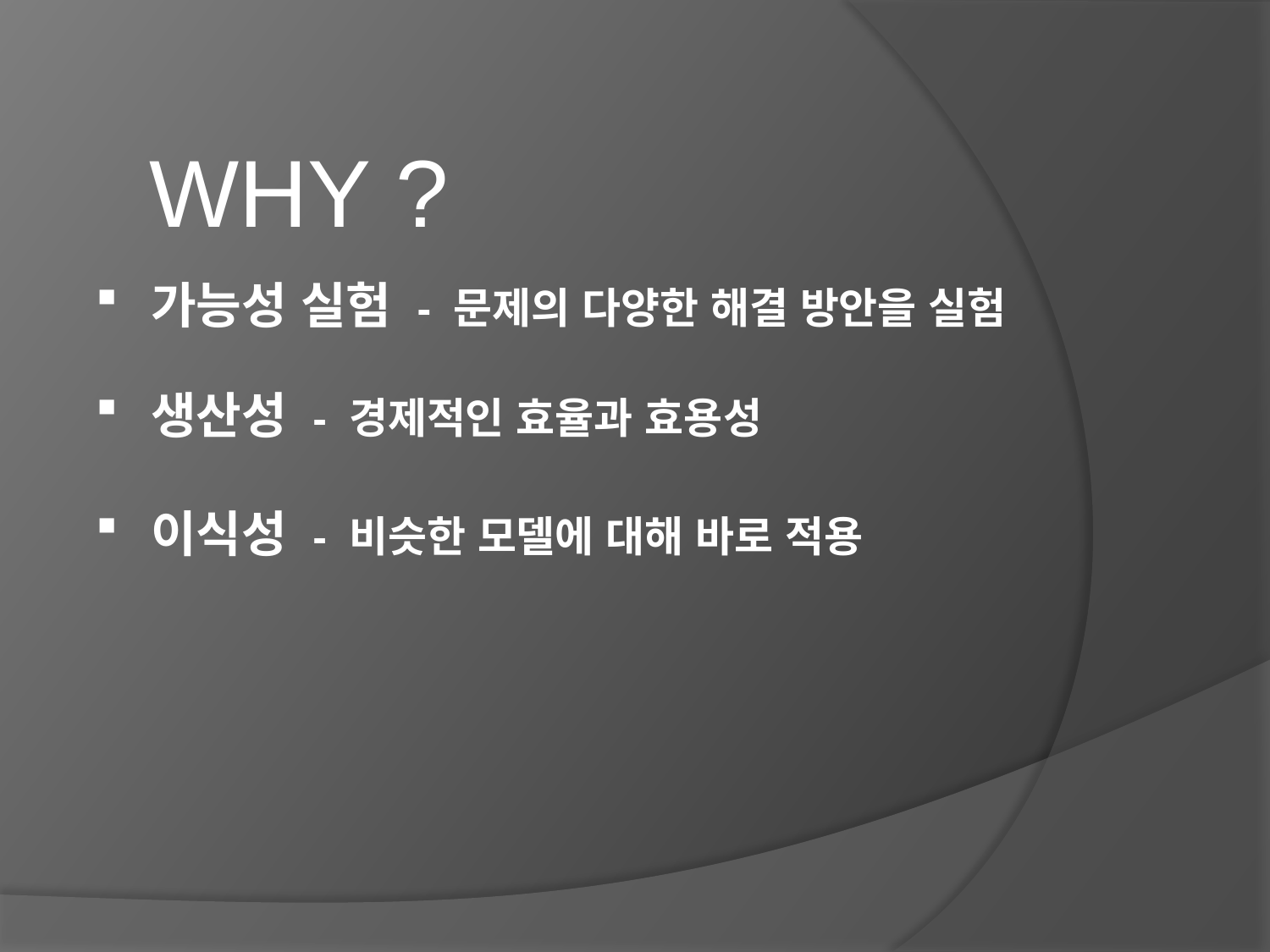

WHY ?
 가능성 실험 - 문제의 다양한 해결 방안을 실험

 생산성 - 경제적인 효율과 효용성

 이식성 - 비슷한 모델에 대해 바로 적용